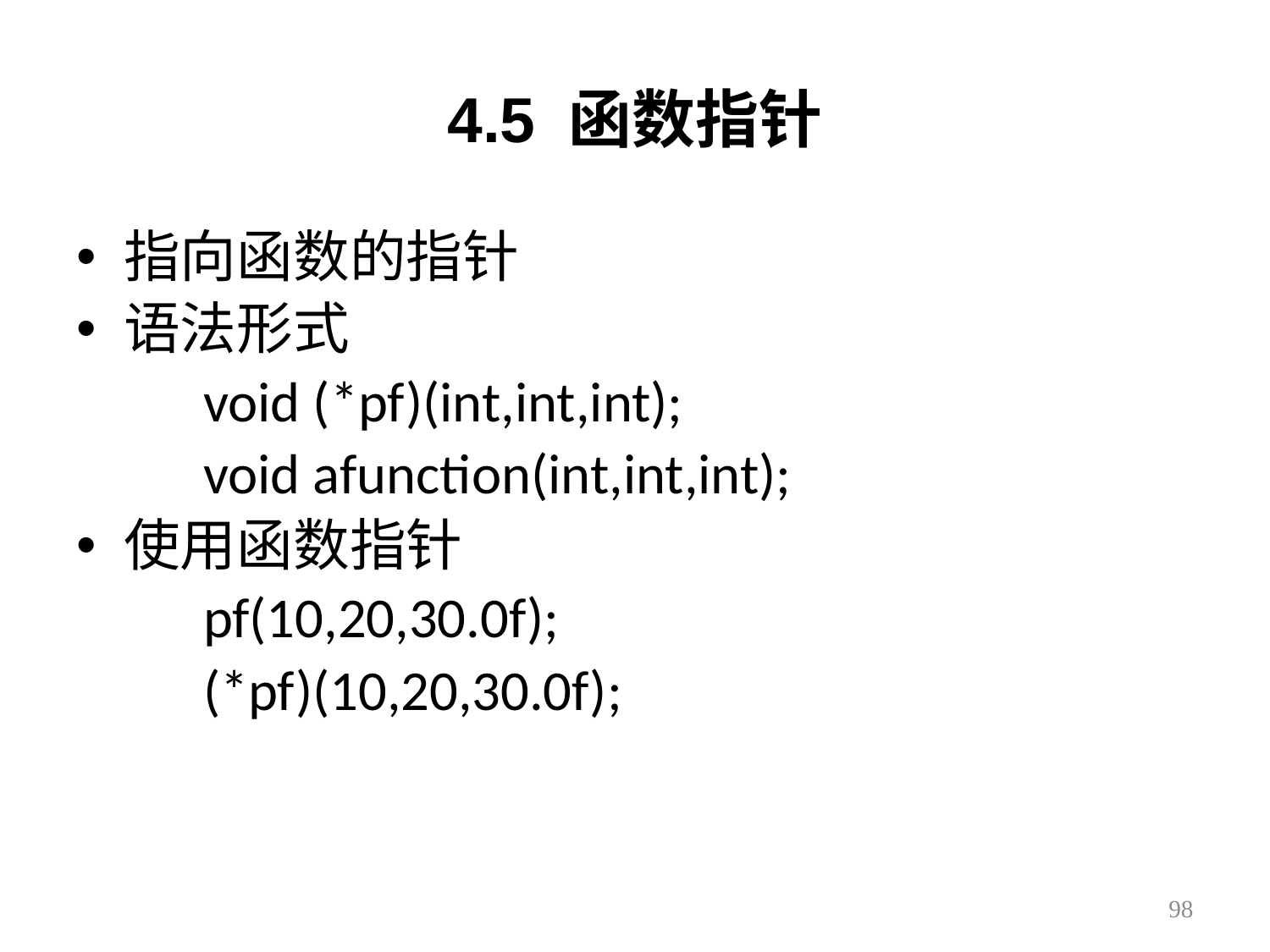

# 4.5 函数指针
指向函数的指针
语法形式
	void (*pf)(int,int,int);
	void afunction(int,int,int);
使用函数指针
	pf(10,20,30.0f);
          (*pf)(10,20,30.0f);
98